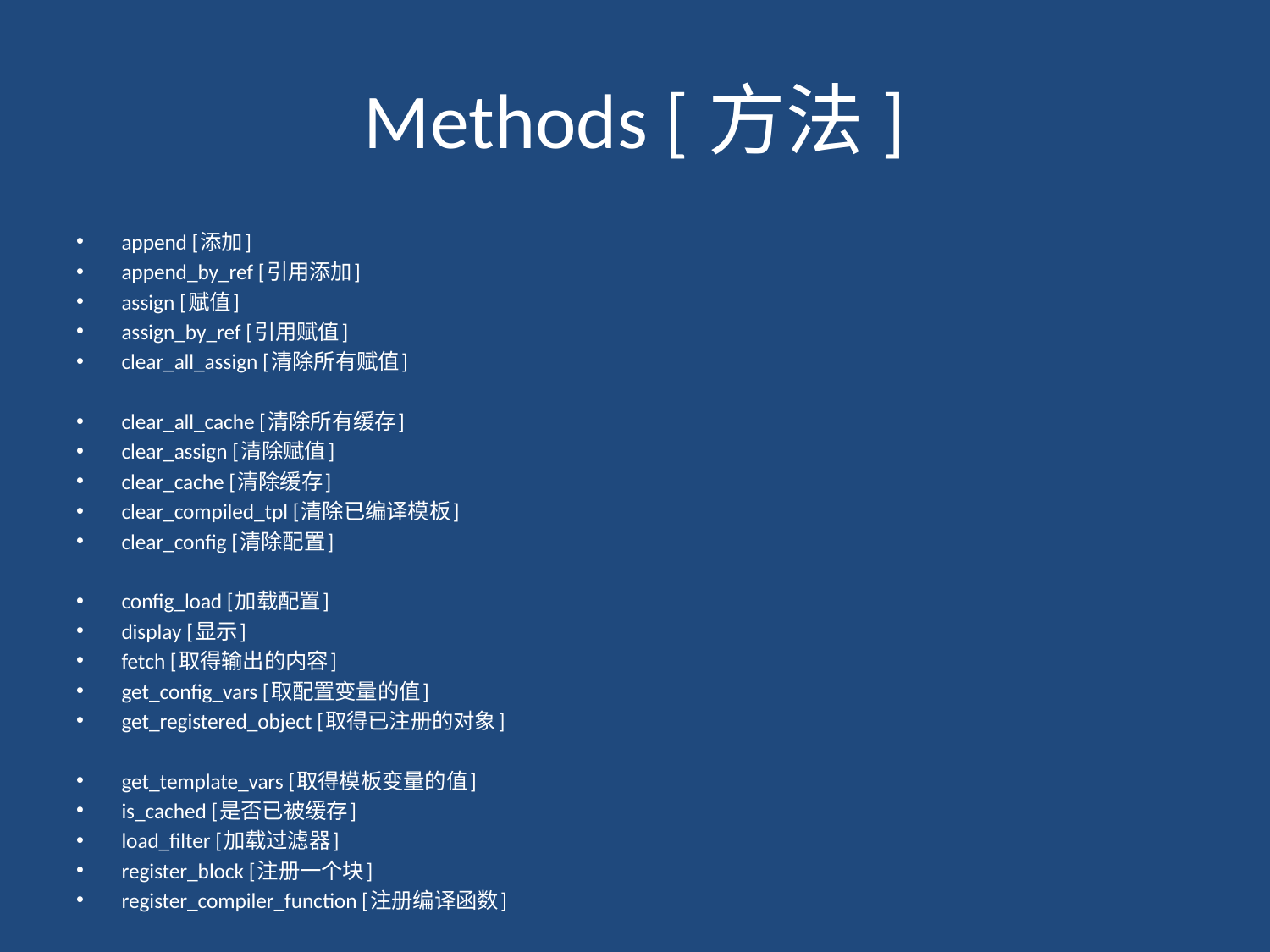

# Methods [方法]
append [添加]
append_by_ref [引用添加]
assign [赋值]
assign_by_ref [引用赋值]
clear_all_assign [清除所有赋值]

clear_all_cache [清除所有缓存]
clear_assign [清除赋值]
clear_cache [清除缓存]
clear_compiled_tpl [清除已编译模板]
clear_config [清除配置]

config_load [加载配置]
display [显示]
fetch [取得输出的内容]
get_config_vars [取配置变量的值]
get_registered_object [取得已注册的对象]

get_template_vars [取得模板变量的值]
is_cached [是否已被缓存]
load_filter [加载过滤器]
register_block [注册一个块]
register_compiler_function [注册编译函数]